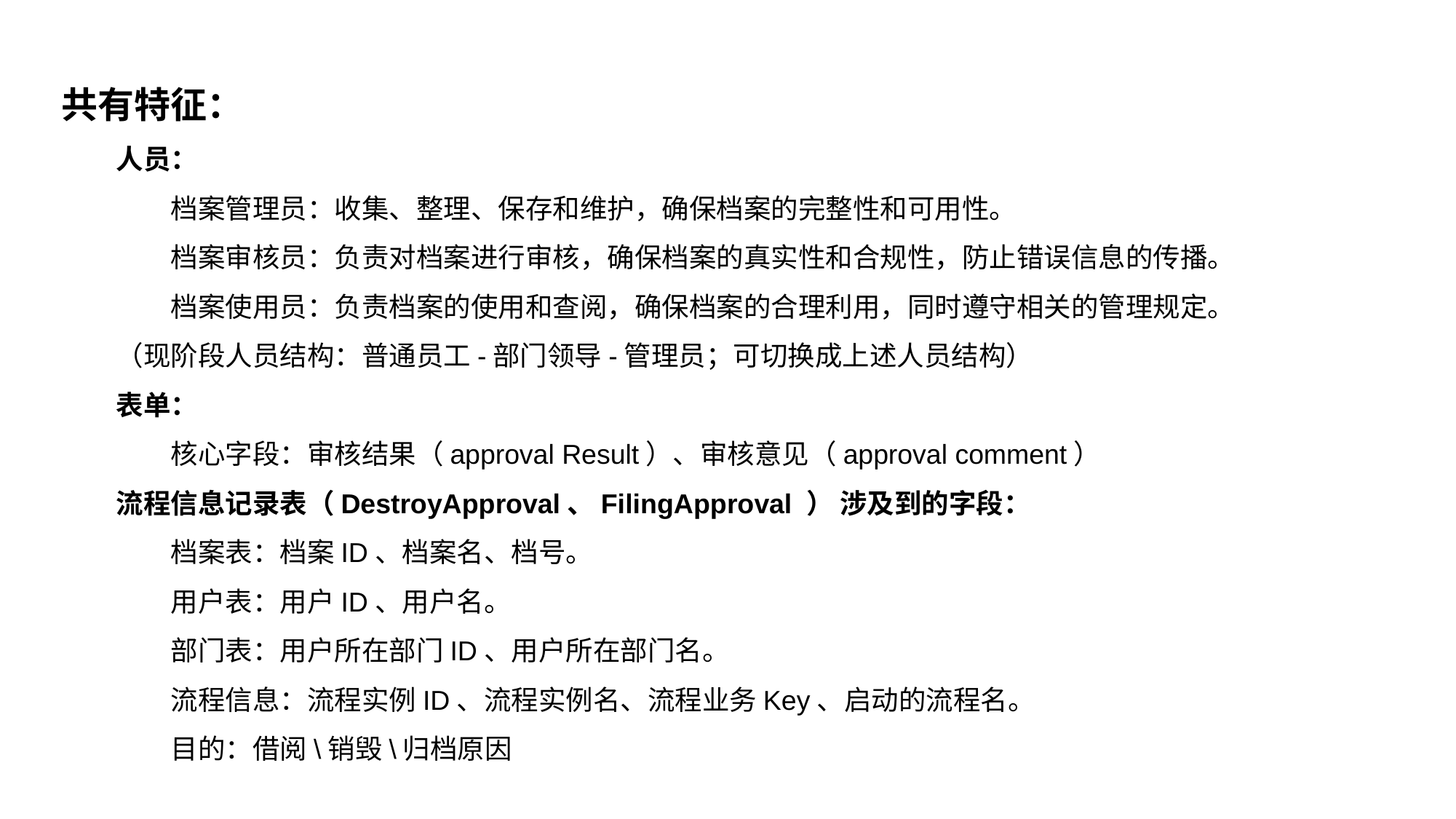

共有特征：
人员：
	档案管理员：收集、整理、保存和维护，确保档案的完整性和可用性。
	档案审核员：负责对档案进行审核，确保档案的真实性和合规性，防止错误信息的传播。
	档案使用员：负责档案的使用和查阅，确保档案的合理利用，同时遵守相关的管理规定。
（现阶段人员结构：普通员工-部门领导-管理员；可切换成上述人员结构）
表单：
	核心字段：审核结果（approval Result）、审核意见（approval comment）
流程信息记录表（DestroyApproval、FilingApproval ） 涉及到的字段：
	档案表：档案ID、档案名、档号。
	用户表：用户ID、用户名。
	部门表：用户所在部门ID、用户所在部门名。
	流程信息：流程实例ID、流程实例名、流程业务Key、启动的流程名。
	目的：借阅\销毁\归档原因